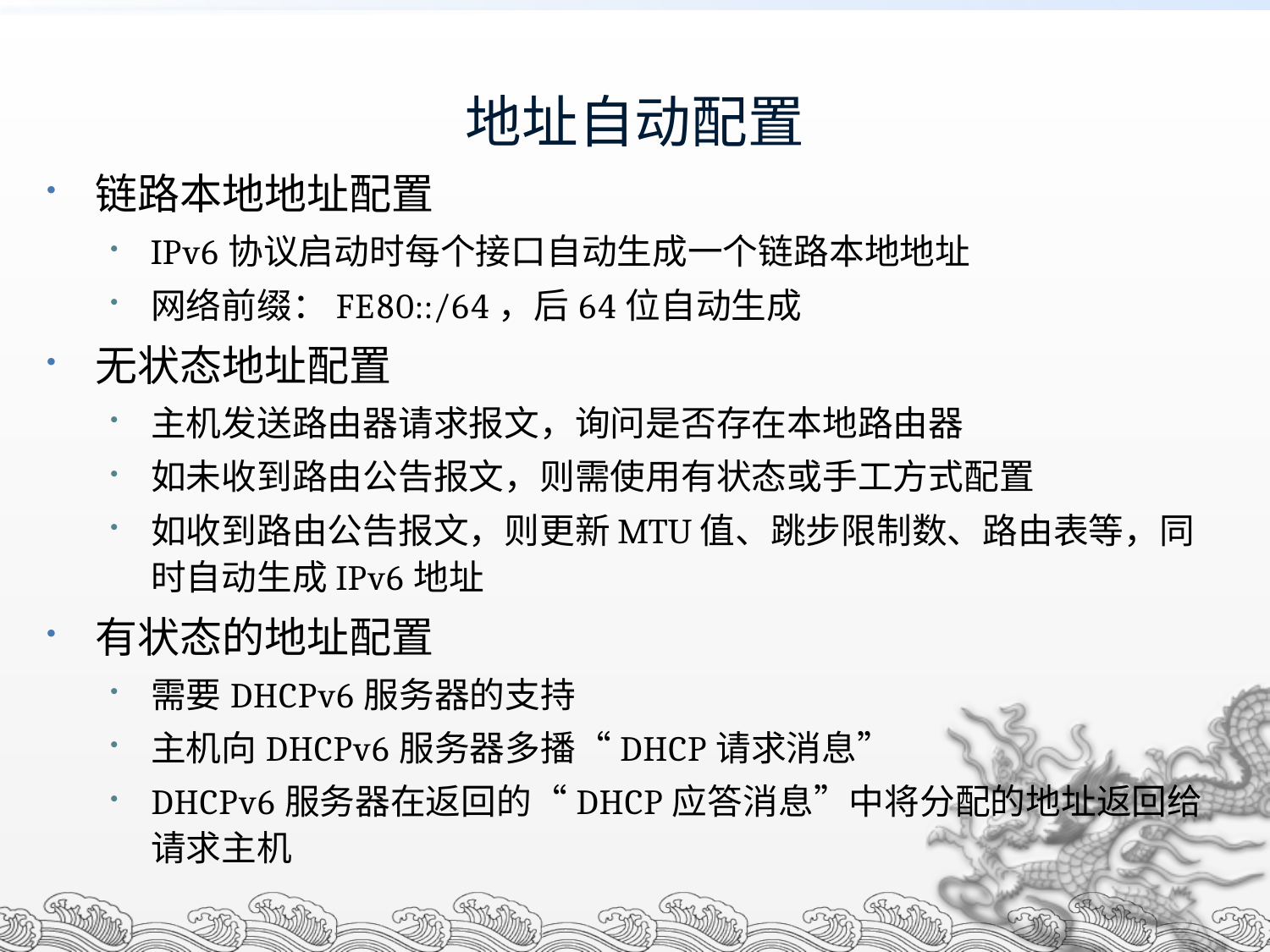

# 地址自动配置
链路本地地址配置
IPv6协议启动时每个接口自动生成一个链路本地地址
网络前缀：FE80::/64，后64位自动生成
无状态地址配置
主机发送路由器请求报文，询问是否存在本地路由器
如未收到路由公告报文，则需使用有状态或手工方式配置
如收到路由公告报文，则更新MTU值、跳步限制数、路由表等，同时自动生成IPv6地址
有状态的地址配置
需要DHCPv6服务器的支持
主机向DHCPv6服务器多播“DHCP请求消息”
DHCPv6服务器在返回的“DHCP应答消息”中将分配的地址返回给请求主机